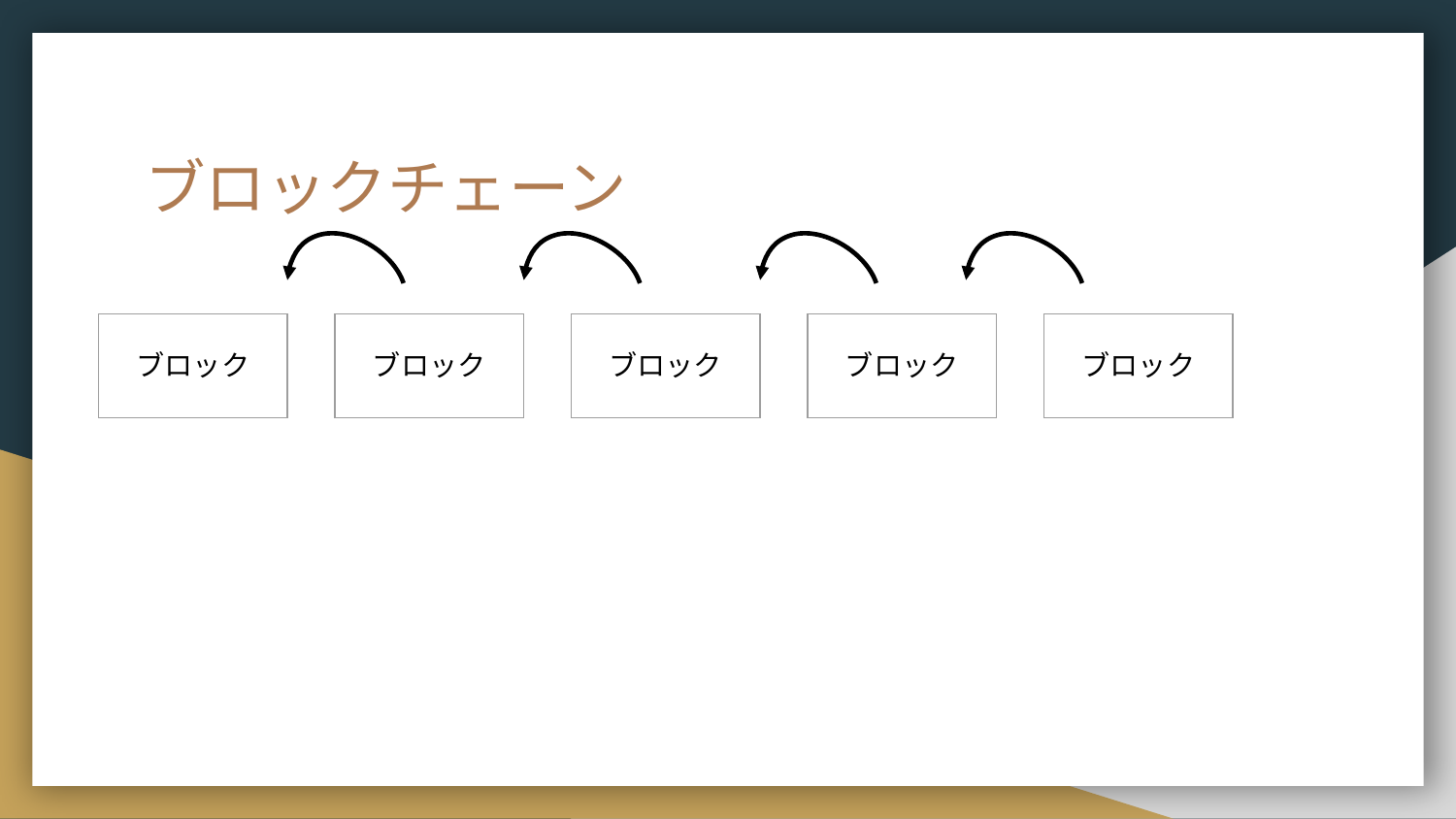

# ブロックチェーン

| ブロック |
| --- |
| ブロック |
| --- |
| ブロック |
| --- |
| ブロック |
| --- |
| ブロック |
| --- |